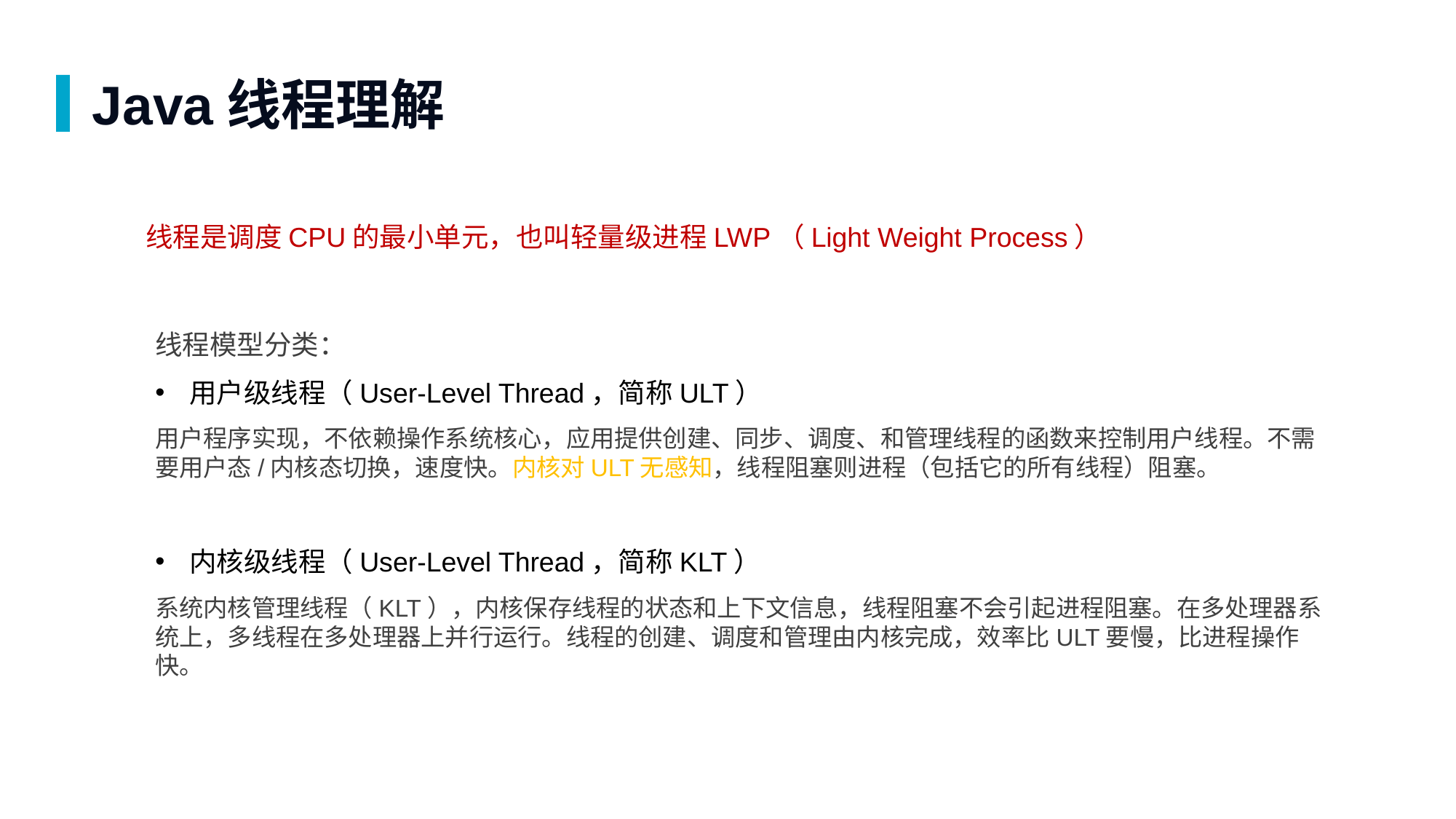

Java线程理解

线程是调度CPU的最小单元，也叫轻量级进程LWP（Light Weight Process）
线程模型分类：
用户级线程（User-Level Thread，简称ULT）
用户程序实现，不依赖操作系统核心，应用提供创建、同步、调度、和管理线程的函数来控制用户线程。不需要用户态/内核态切换，速度快。内核对ULT无感知，线程阻塞则进程（包括它的所有线程）阻塞。

内核级线程（User-Level Thread，简称KLT）
系统内核管理线程（KLT），内核保存线程的状态和上下文信息，线程阻塞不会引起进程阻塞。在多处理器系统上，多线程在多处理器上并行运行。线程的创建、调度和管理由内核完成，效率比ULT要慢，比进程操作快。